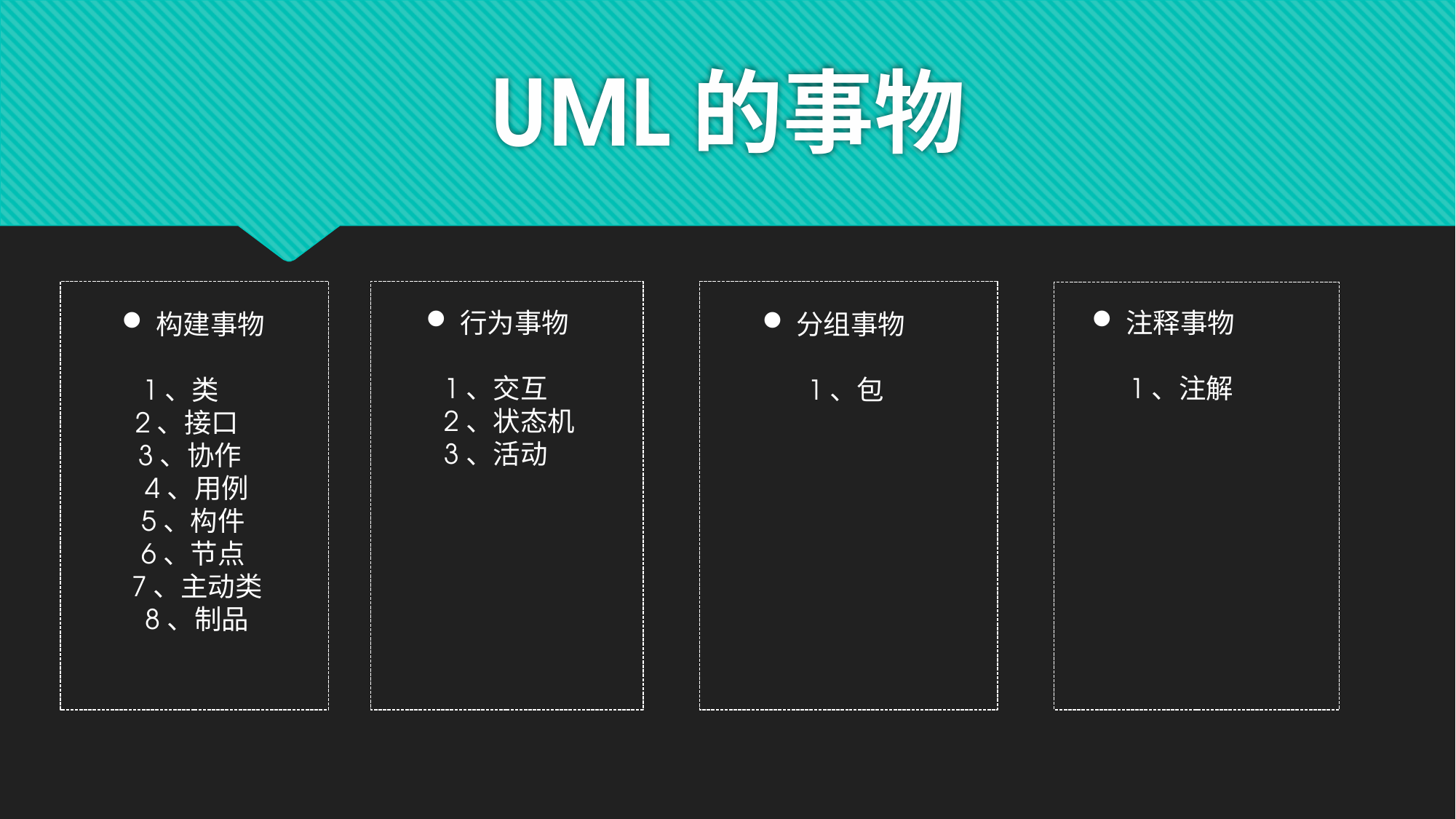

# UML的事物

行为事物

         1、交互
         2、状态机
         3、活动
注释事物

     1、注解
分组事物

      1、包
构建事物

1、类
2、接口
3、协作
 4、用例
5、构件
6、节点
 7、主动类
 8、制品